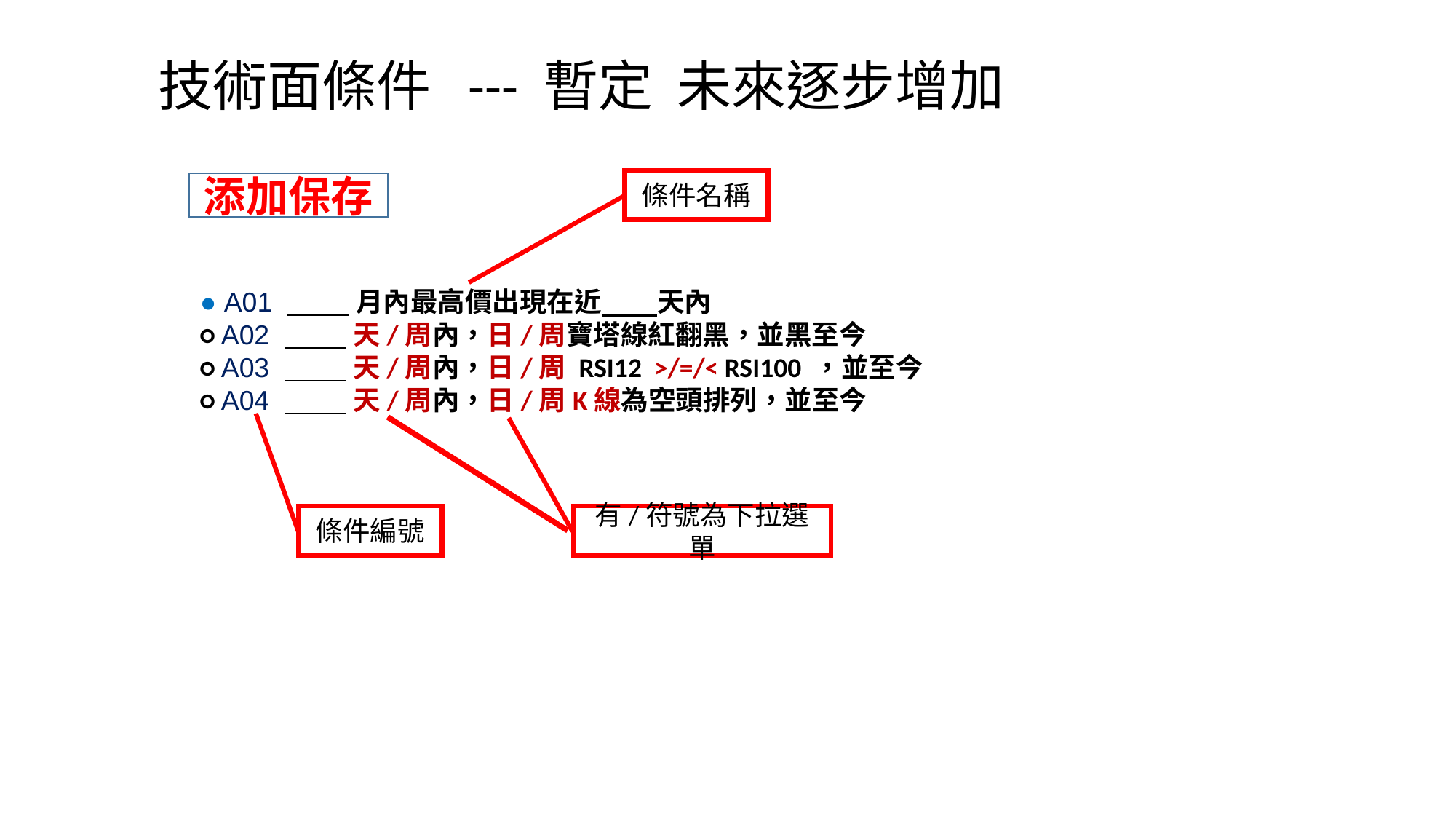

技術面條件  --- 暫定  未來逐步增加
條件名稱
添加保存
● A01            月內最高價出現在近         天內
○ A02            天/周內，日/周寶塔線紅翻黑，並黑至今
○ A03            天/周內，日/周 RSI12  >/=/< RSI100 ，並至今
○ A04            天/周內，日/周K線為空頭排列，並至今
條件編號
有/符號為下拉選單